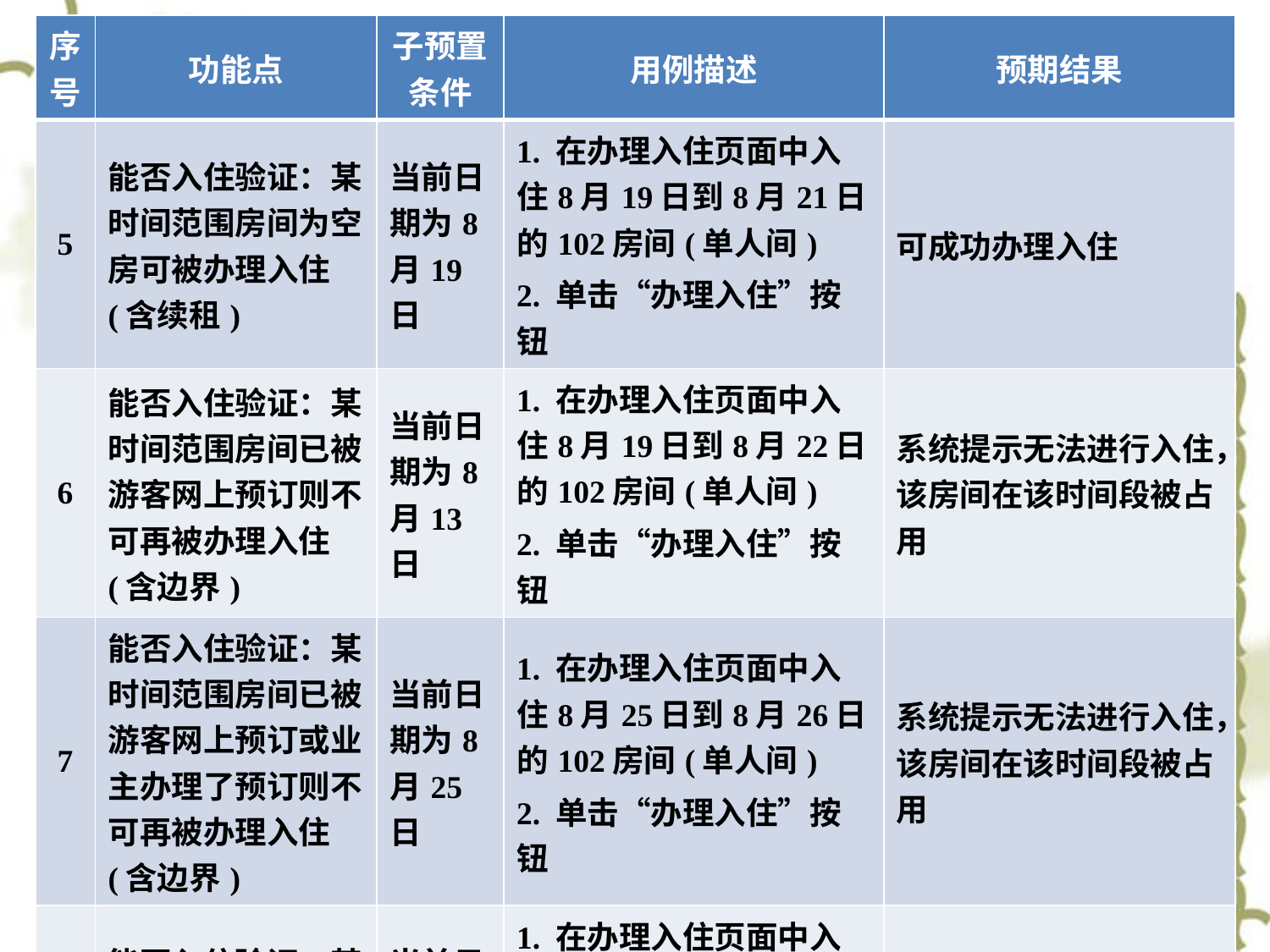

| 序号 | 功能点 | 子预置条件 | 用例描述 | 预期结果 |
| --- | --- | --- | --- | --- |
| 5 | 能否入住验证：某时间范围房间为空房可被办理入住(含续租) | 当前日期为8月19日 | 1. 在办理入住页面中入住8月19日到8月21日的102房间(单人间) 2. 单击“办理入住”按钮 | 可成功办理入住 |
| 6 | 能否入住验证：某时间范围房间已被游客网上预订则不可再被办理入住(含边界) | 当前日期为8月13日 | 1. 在办理入住页面中入住8月19日到8月22日的102房间(单人间) 2. 单击“办理入住”按钮 | 系统提示无法进行入住，该房间在该时间段被占用 |
| 7 | 能否入住验证：某时间范围房间已被游客网上预订或业主办理了预订则不可再被办理入住(含边界) | 当前日期为8月25日 | 1. 在办理入住页面中入住8月25日到8月26日的102房间(单人间) 2. 单击“办理入住”按钮 | 系统提示无法进行入住，该房间在该时间段被占用 |
| 8 | 能否入住验证：某时间范围房间已被业主办理了预订则不可再被办理入住 | 当前日期为8月26日 | 1. 在办理入住页面中入住8月26日到8月28日的102房间(单人间) 2. 单击“办理入住”按钮 | 系统提示无法进行入住，该房间在该时间段被占用 |